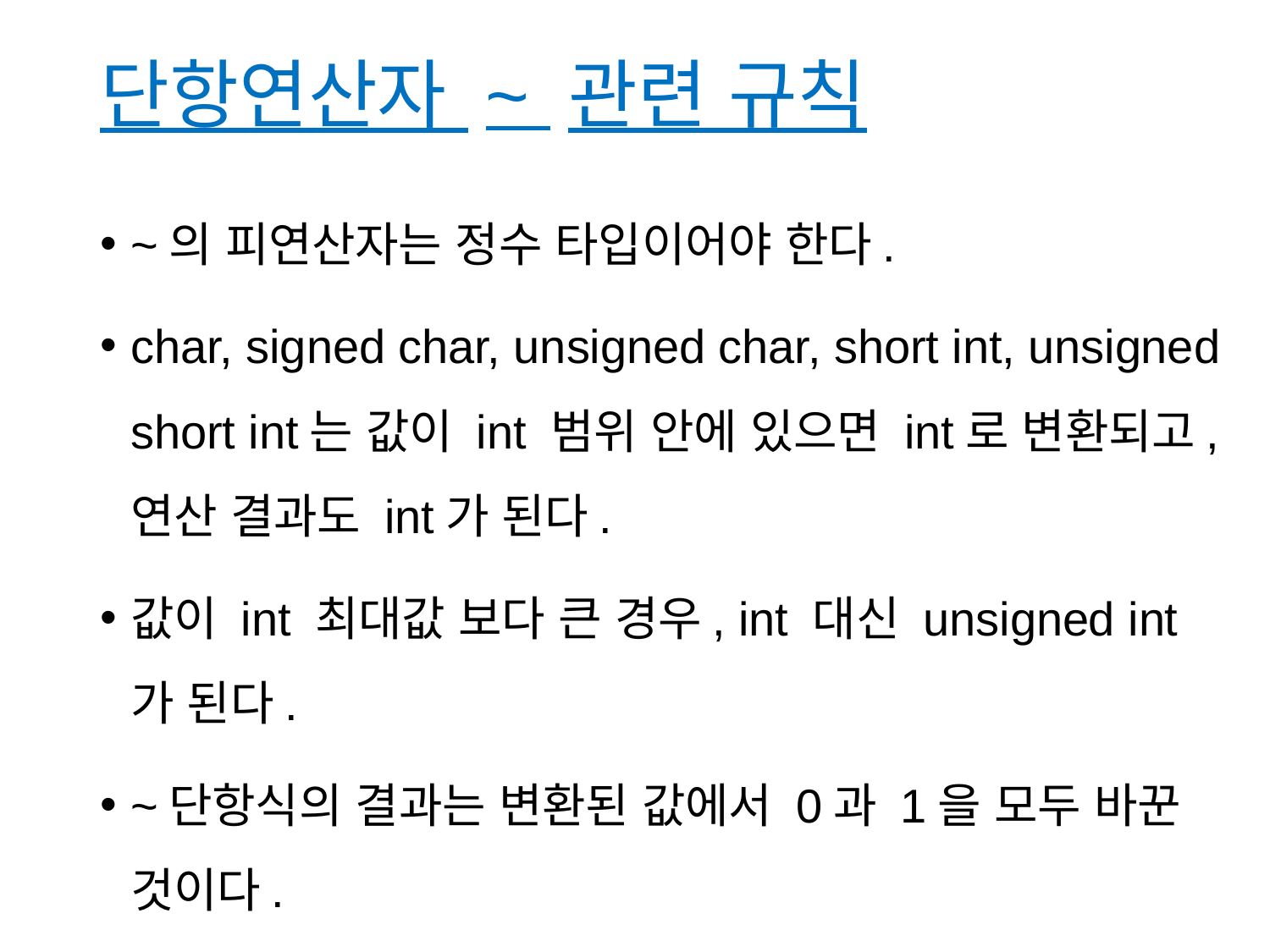

# 단항연산자 ~ 관련 규칙
~의 피연산자는 정수 타입이어야 한다.
char, signed char, unsigned char, short int, unsigned short int는 값이 int 범위 안에 있으면 int로 변환되고, 연산 결과도 int가 된다.
값이 int 최대값 보다 큰 경우, int 대신 unsigned int가 된다.
~단항식의 결과는 변환된 값에서 0과 1을 모두 바꾼 것이다.